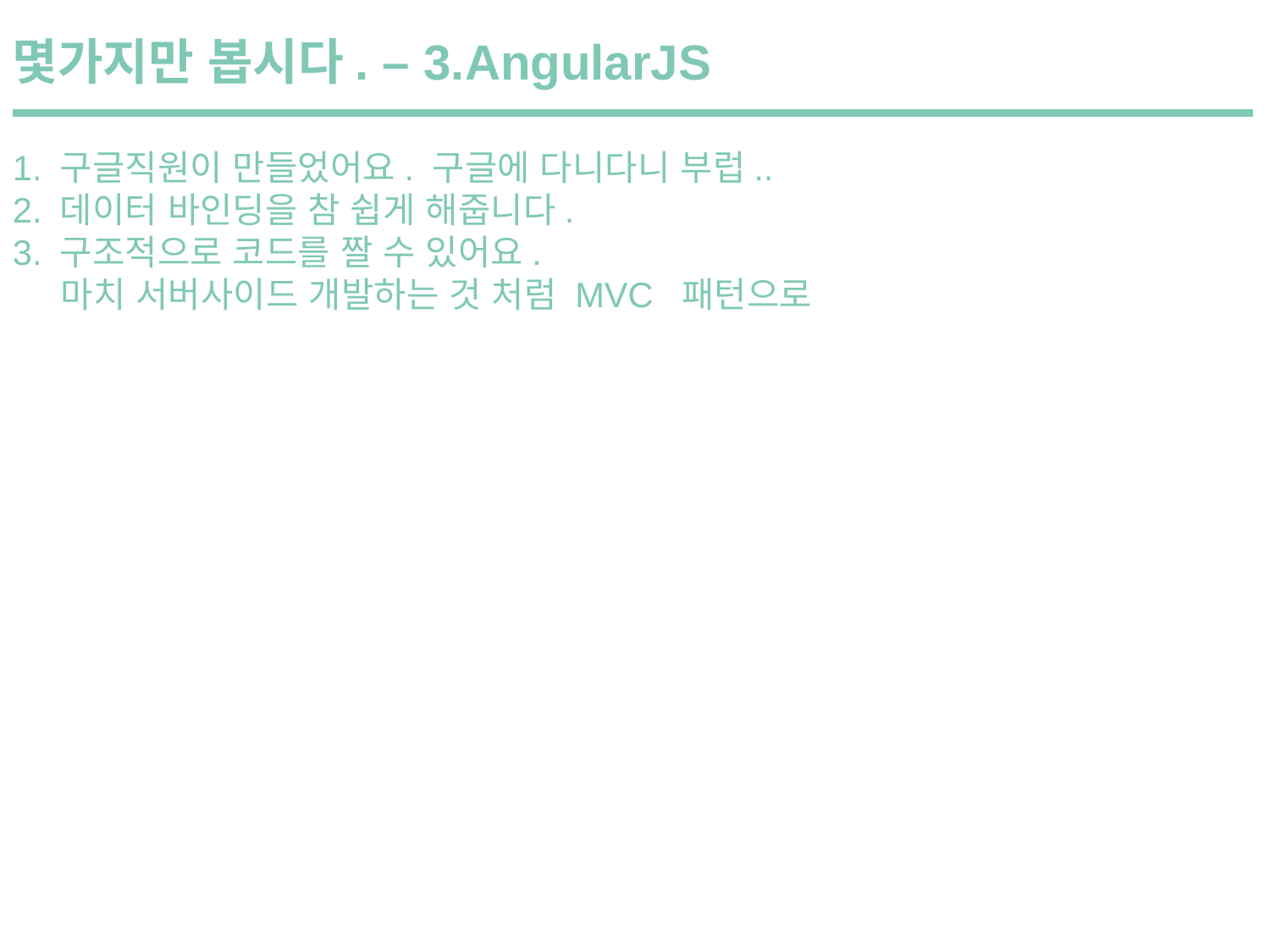

몇가지만 봅시다. – 3.AngularJS
1. 구글직원이 만들었어요. 구글에 다니다니 부럽..
2. 데이터 바인딩을 참 쉽게 해줍니다.
3. 구조적으로 코드를 짤 수 있어요.
    마치 서버사이드 개발하는 것 처럼 MVC  패턴으로